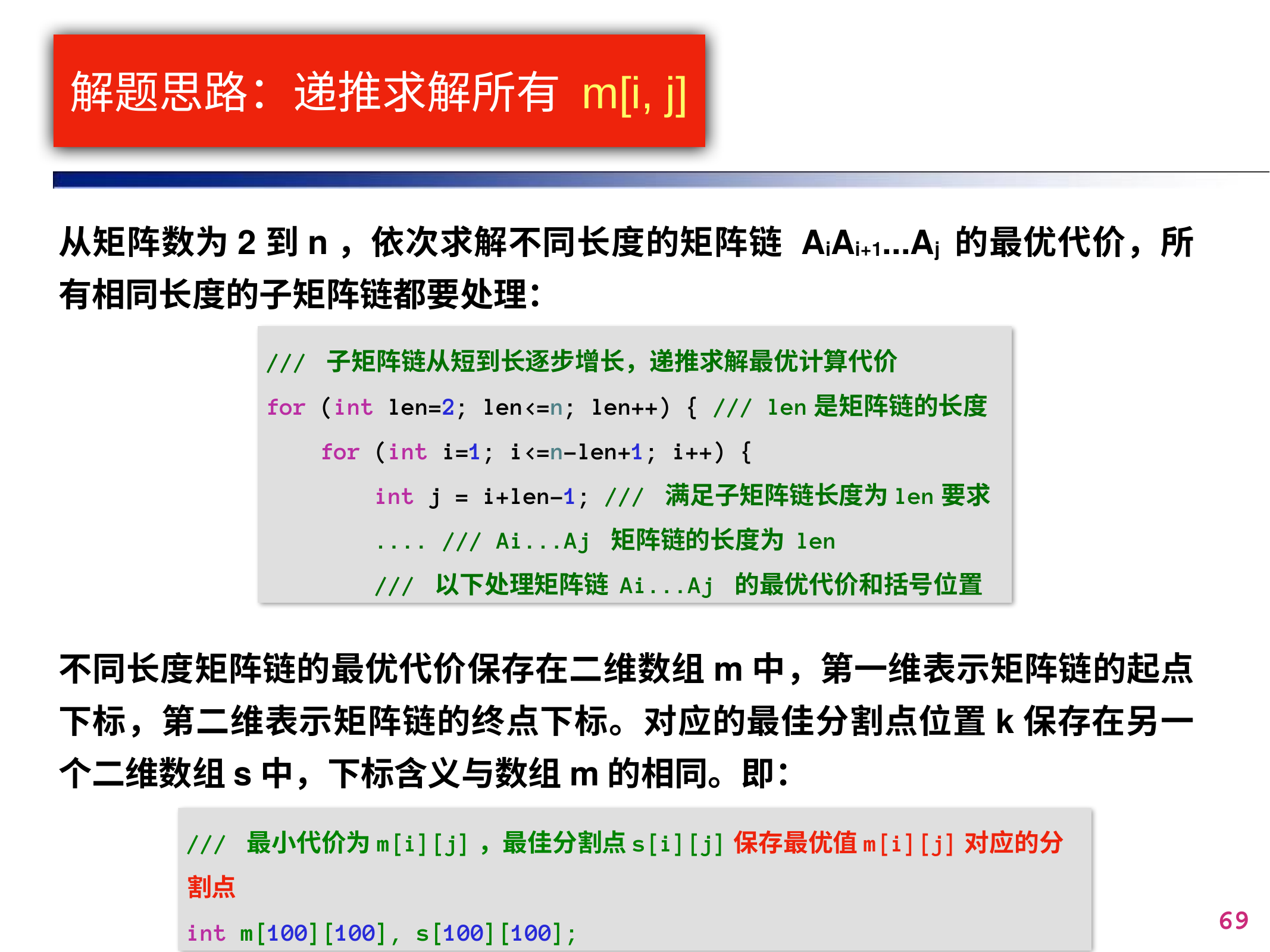

# 解题思路：递推求解所有 m[i, j]
从矩阵数为2到n，依次求解不同长度的矩阵链 AiAi+1...Aj 的最优代价，所有相同长度的子矩阵链都要处理：
/// 子矩阵链从短到长逐步增长，递推求解最优计算代价
for (int len=2; len<=n; len++) { /// len是矩阵链的长度
    for (int i=1; i<=n-len+1; i++) {
        int j = i+len-1; /// 满足子矩阵链长度为len要求
        .... /// Ai...Aj 矩阵链的长度为 len
        /// 以下处理矩阵链 Ai...Aj 的最优代价和括号位置
不同长度矩阵链的最优代价保存在二维数组m中，第一维表示矩阵链的起点下标，第二维表示矩阵链的终点下标。对应的最佳分割点位置k保存在另一个二维数组s中，下标含义与数组m的相同。即：
/// 最小代价为m[i][j]，最佳分割点s[i][j]保存最优值m[i][j]对应的分割点
int m[100][100], s[100][100];
69